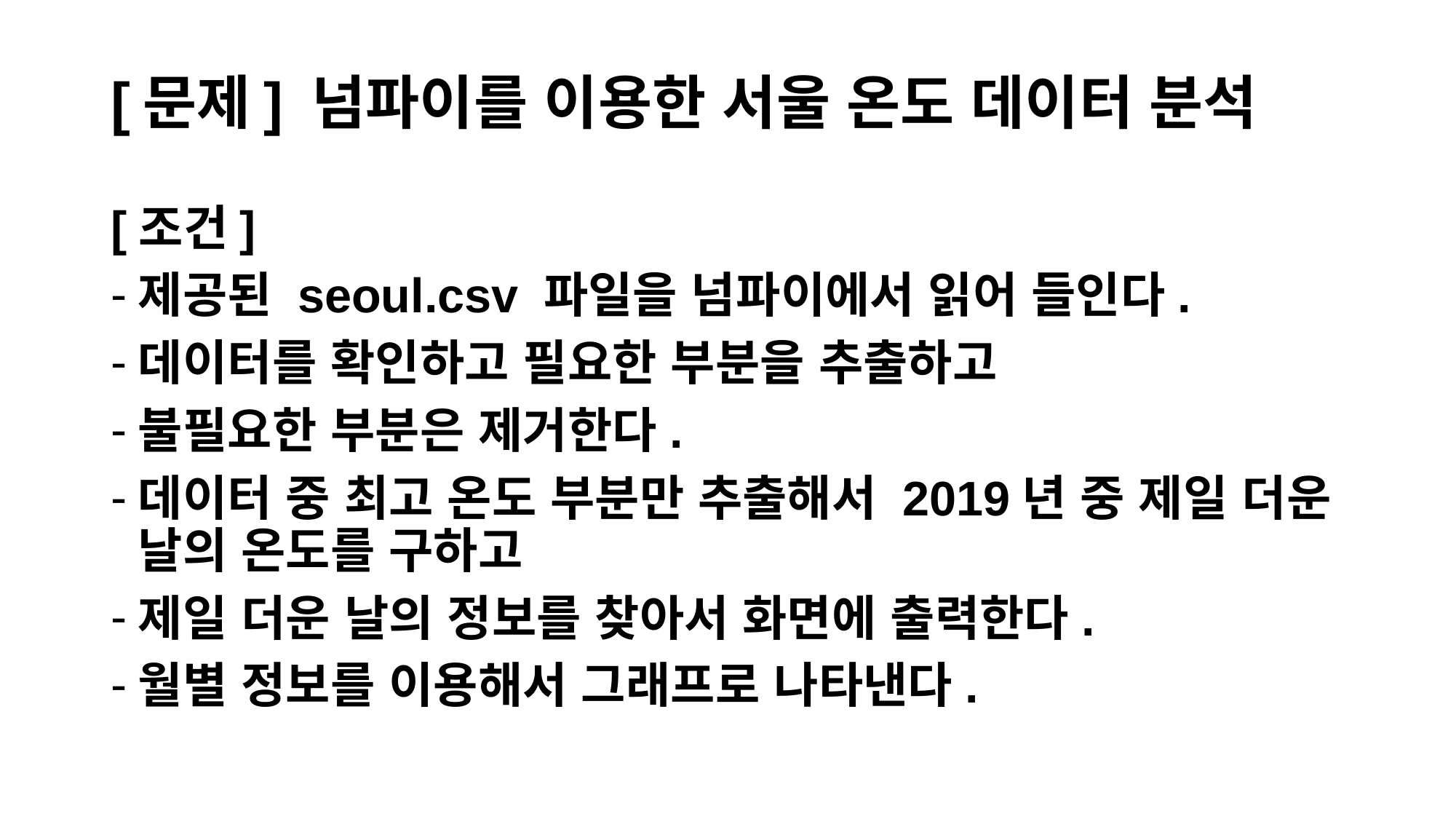

# [문제] 넘파이를 이용한 서울 온도 데이터 분석
[조건]
제공된 seoul.csv 파일을 넘파이에서 읽어 들인다.
데이터를 확인하고 필요한 부분을 추출하고
불필요한 부분은 제거한다.
데이터 중 최고 온도 부분만 추출해서 2019년 중 제일 더운 날의 온도를 구하고
제일 더운 날의 정보를 찾아서 화면에 출력한다.
월별 정보를 이용해서 그래프로 나타낸다.